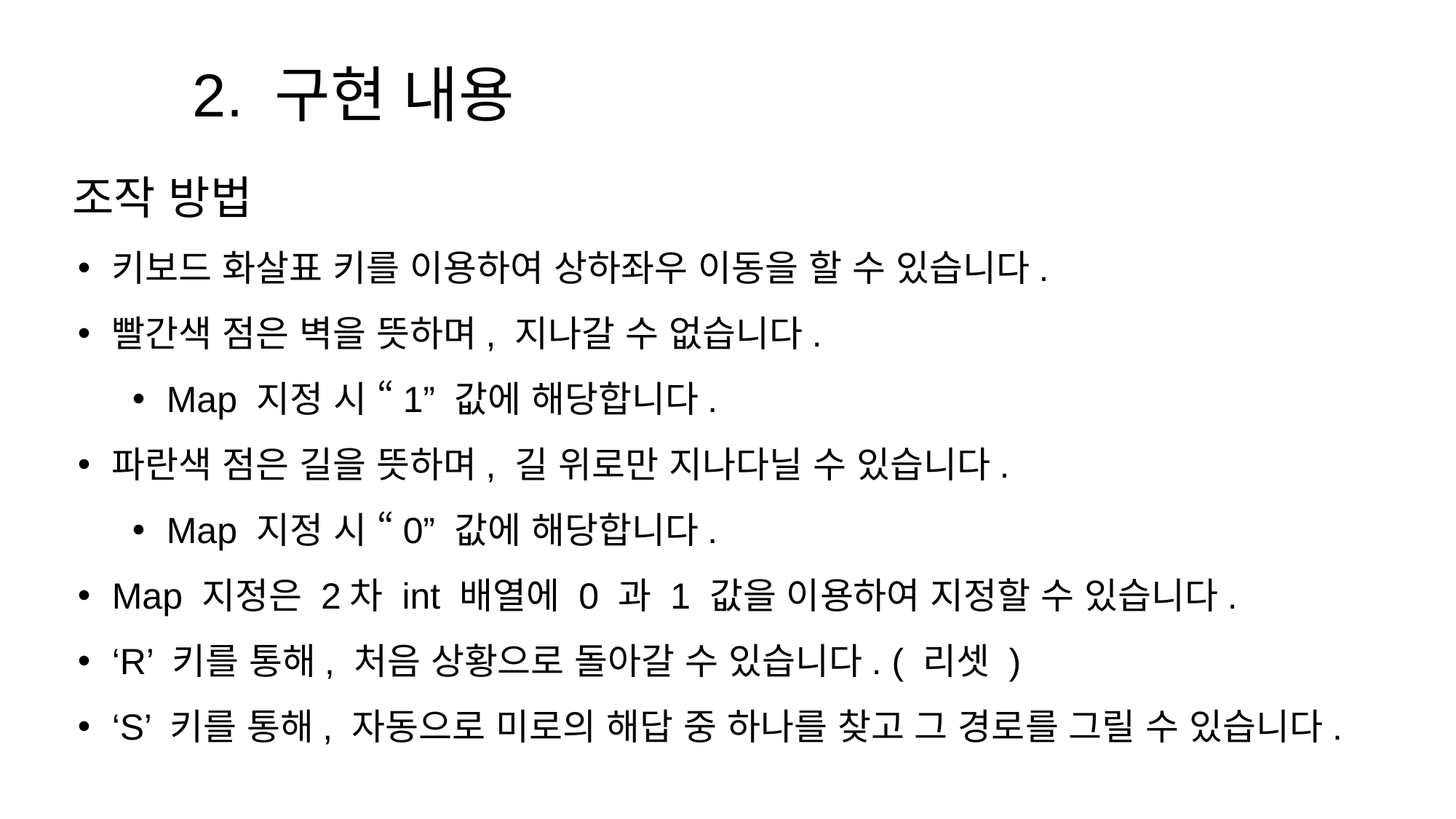

2. 구현 내용
   조작 방법
키보드 화살표 키를 이용하여 상하좌우 이동을 할 수 있습니다.
빨간색 점은 벽을 뜻하며, 지나갈 수 없습니다.
Map 지정 시 “1” 값에 해당합니다.
파란색 점은 길을 뜻하며, 길 위로만 지나다닐 수 있습니다.
Map 지정 시 “0” 값에 해당합니다.
Map 지정은 2차 int 배열에 0 과 1 값을 이용하여 지정할 수 있습니다.
‘R’ 키를 통해, 처음 상황으로 돌아갈 수 있습니다. ( 리셋 )
‘S’ 키를 통해, 자동으로 미로의 해답 중 하나를 찾고 그 경로를 그릴 수 있습니다.